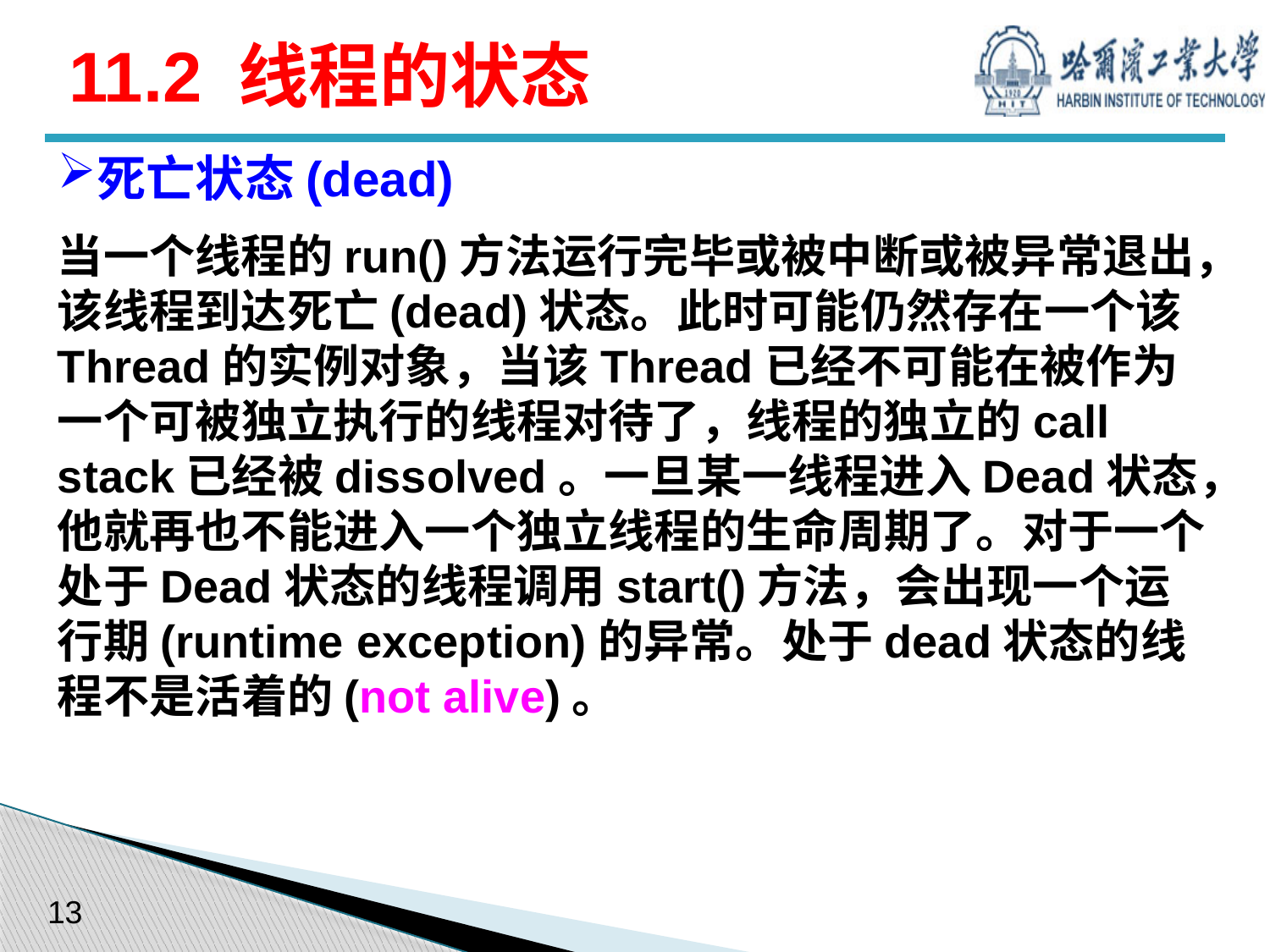

# 11.2 线程的状态
死亡状态(dead)
当一个线程的run()方法运行完毕或被中断或被异常退出，该线程到达死亡(dead)状态。此时可能仍然存在一个该Thread的实例对象，当该Thread已经不可能在被作为一个可被独立执行的线程对待了，线程的独立的call stack已经被dissolved。一旦某一线程进入Dead状态，他就再也不能进入一个独立线程的生命周期了。对于一个处于Dead状态的线程调用start()方法，会出现一个运行期(runtime exception)的异常。处于dead状态的线程不是活着的(not alive)。